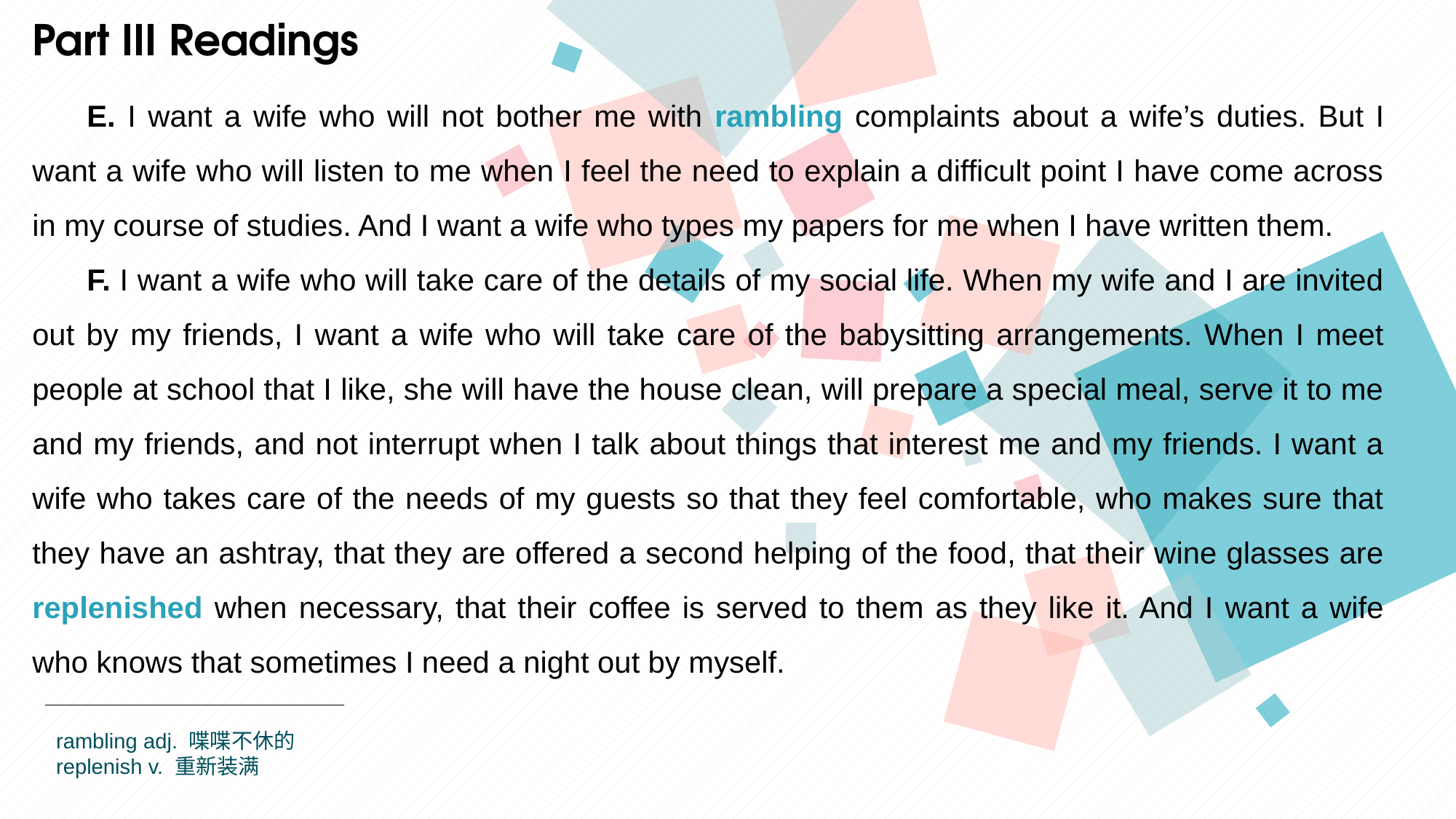

Part III Readings
E. I want a wife who will not bother me with rambling complaints about a wife’s duties. But I want a wife who will listen to me when I feel the need to explain a difficult point I have come across in my course of studies. And I want a wife who types my papers for me when I have written them.
F. I want a wife who will take care of the details of my social life. When my wife and I are invited out by my friends, I want a wife who will take care of the babysitting arrangements. When I meet people at school that I like, she will have the house clean, will prepare a special meal, serve it to me and my friends, and not interrupt when I talk about things that interest me and my friends. I want a wife who takes care of the needs of my guests so that they feel comfortable, who makes sure that they have an ashtray, that they are offered a second helping of the food, that their wine glasses are replenished when necessary, that their coffee is served to them as they like it. And I want a wife who knows that sometimes I need a night out by myself.
rambling adj. 喋喋不休的
replenish v. 重新装满